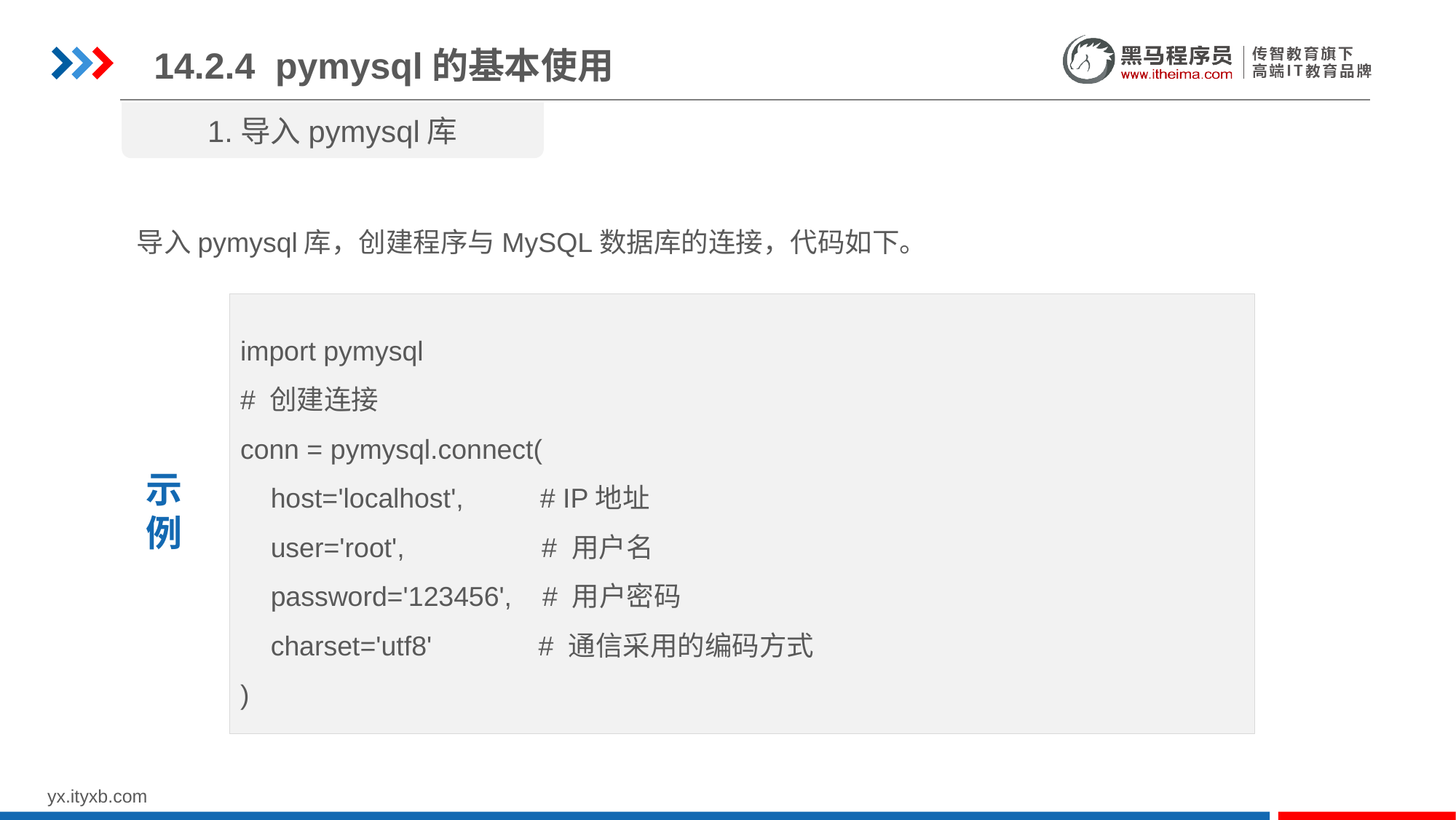

14.2.4  pymysql的基本使用

1.导入pymysql库
导入pymysql库，创建程序与MySQL数据库的连接，代码如下。
import pymysql
# 创建连接
conn = pymysql.connect(
    host='localhost',          # IP地址
    user='root',                  # 用户名
    password='123456',    # 用户密码
    charset='utf8'              # 通信采用的编码方式
)
示
例